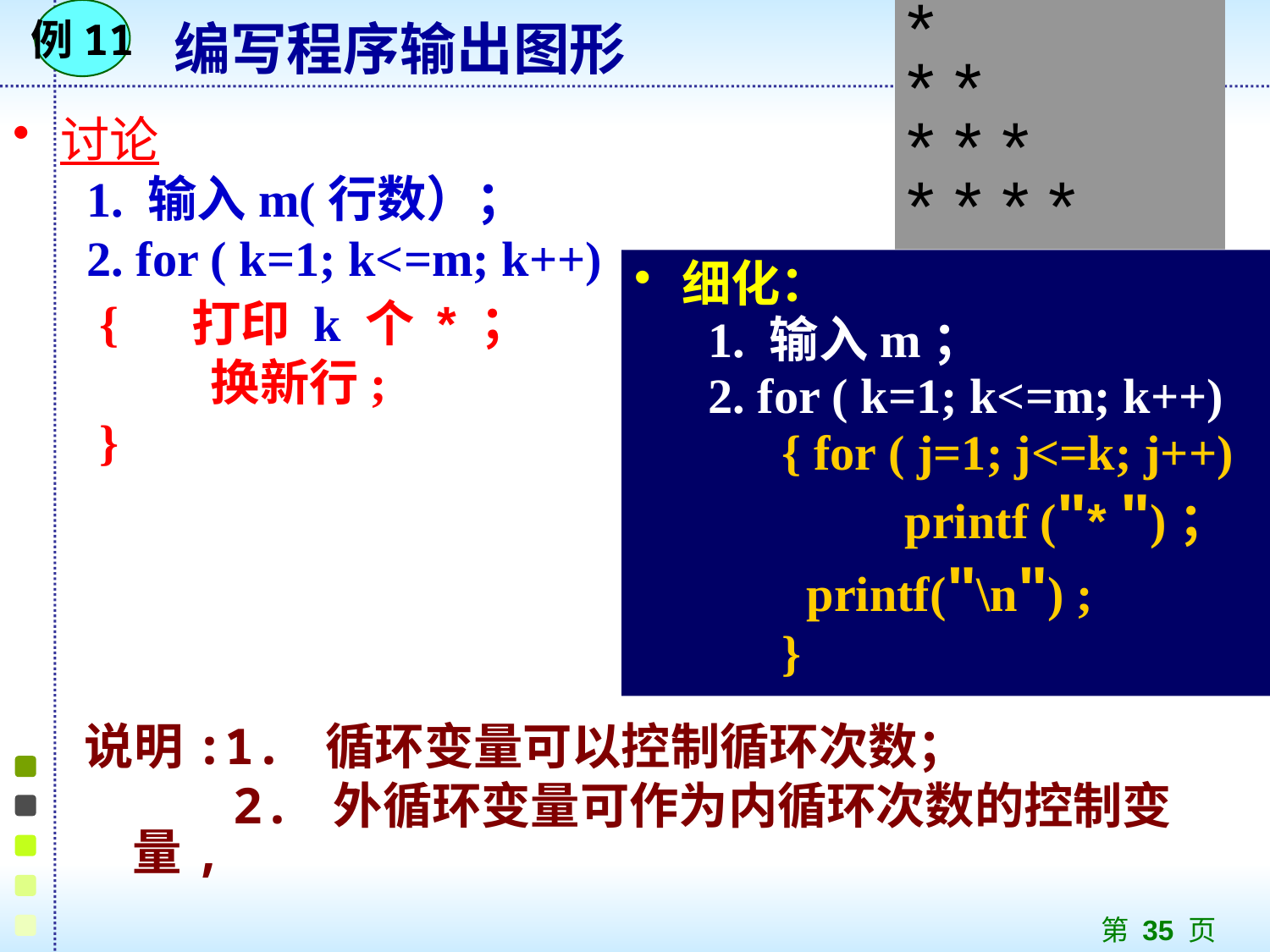

例11
 编写程序输出图形
*
* *
* * *
* * * *
讨论
1. 输入m(行数）；
2. for ( k=1; k<=m; k++)
细化：
1. 输入m；
2. for ( k=1; k<=m; k++)
      { for ( j=1; j<=k; j++)
                printf ("* ")；
        printf("\n") ;
      }
 {     打印 k 个 * ；
          换新行;
 }
说明:1. 循环变量可以控制循环次数；
     2. 外循环变量可作为内循环次数的控制变量,
第 35 页